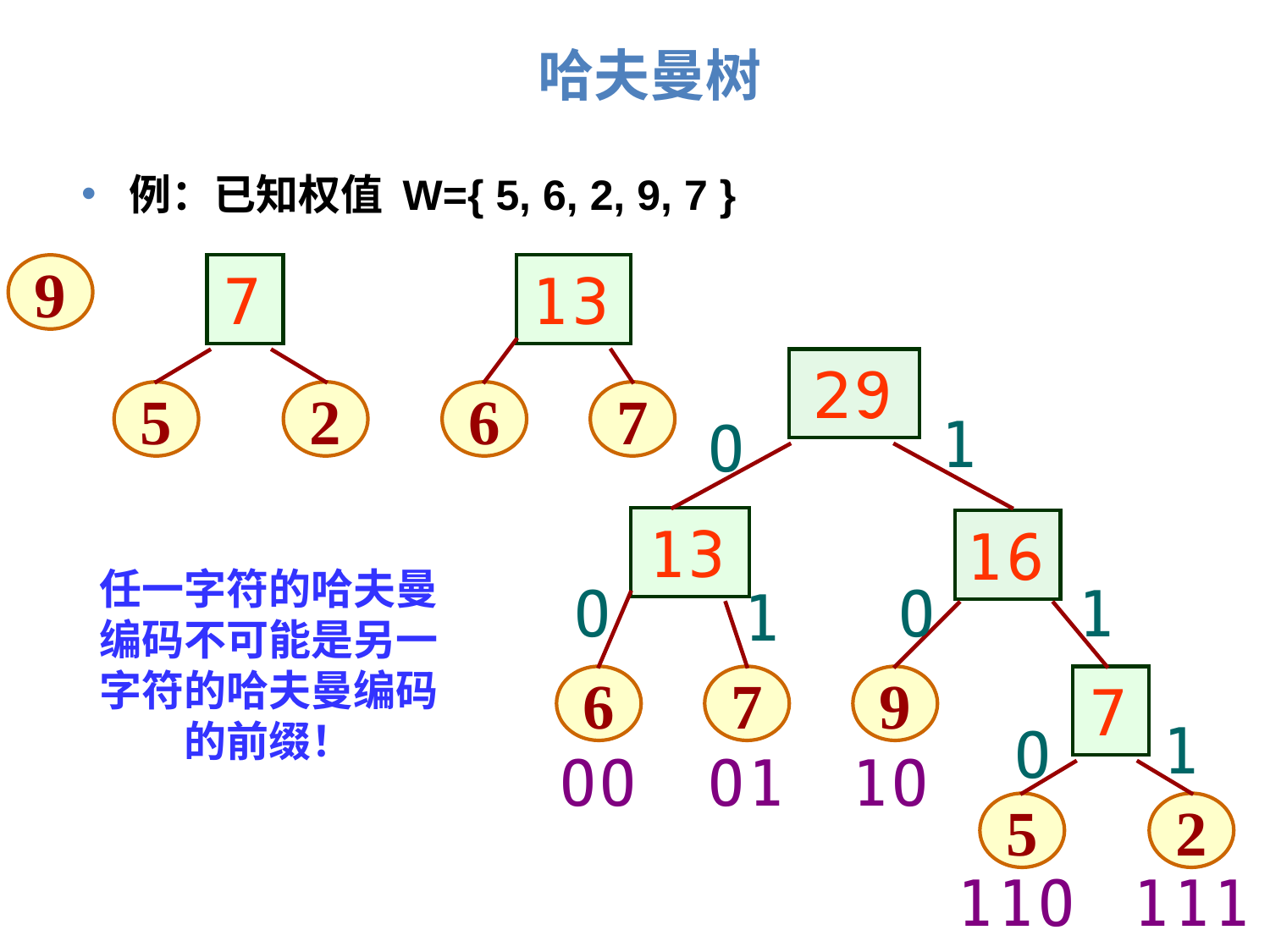

# 哈夫曼树
例：已知权值 W={ 5, 6, 2, 9, 7 }

9
7
13

29

5
2
6
7
1
0

13
16
任一字符的哈夫曼
编码不可能是另一
字符的哈夫曼编码
的前缀！
0
0
1
1

6
7
9
7
1
0
00
01
10

5
2
110
111